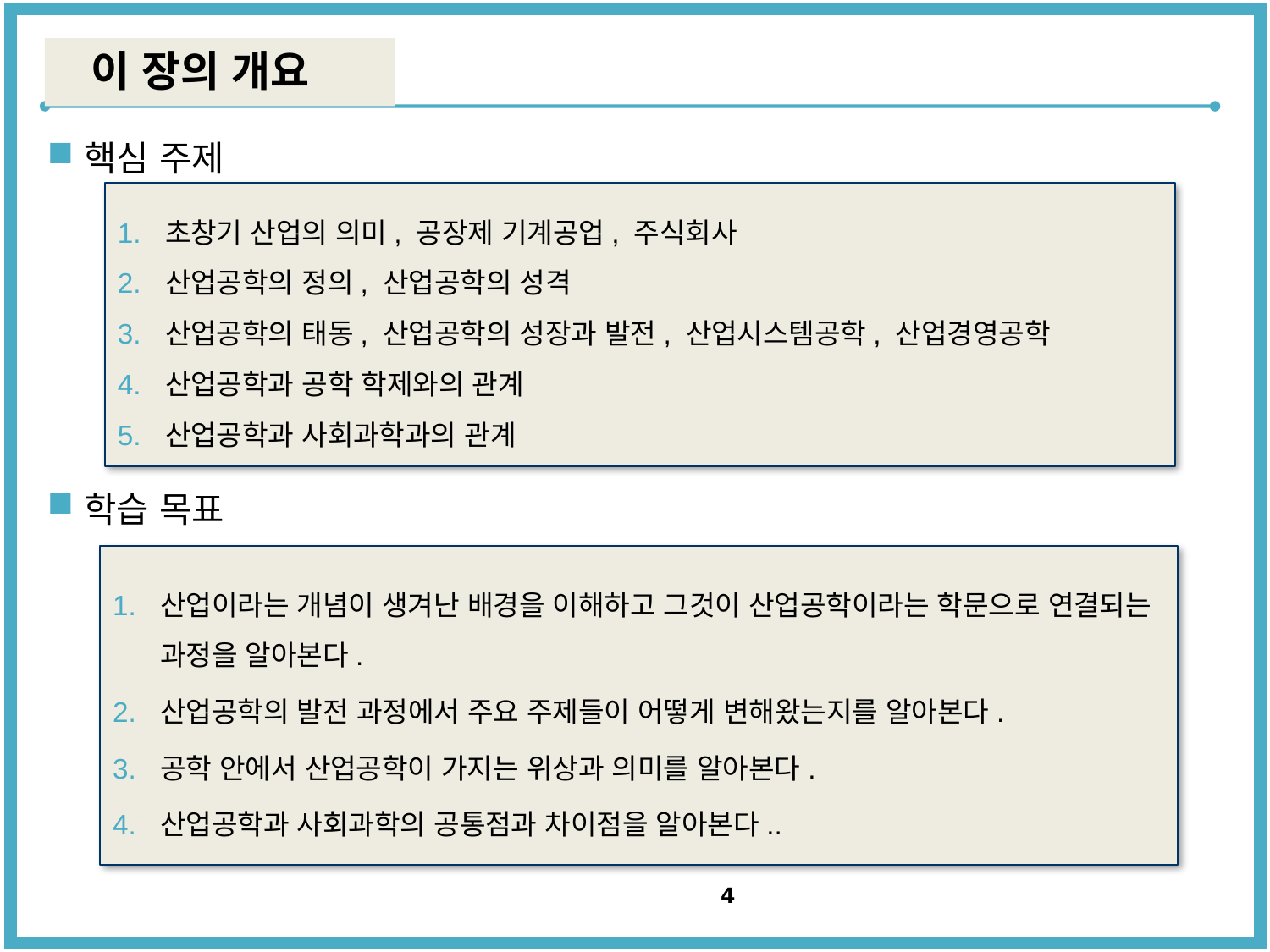

이 장의 개요
핵심 주제

학습 목표

초창기 산업의 의미, 공장제 기계공업, 주식회사
산업공학의 정의, 산업공학의 성격
산업공학의 태동, 산업공학의 성장과 발전, 산업시스템공학, 산업경영공학
산업공학과 공학 학제와의 관계
산업공학과 사회과학과의 관계
산업이라는 개념이 생겨난 배경을 이해하고 그것이 산업공학이라는 학문으로 연결되는 과정을 알아본다.
산업공학의 발전 과정에서 주요 주제들이 어떻게 변해왔는지를 알아본다.
공학 안에서 산업공학이 가지는 위상과 의미를 알아본다.
산업공학과 사회과학의 공통점과 차이점을 알아본다..